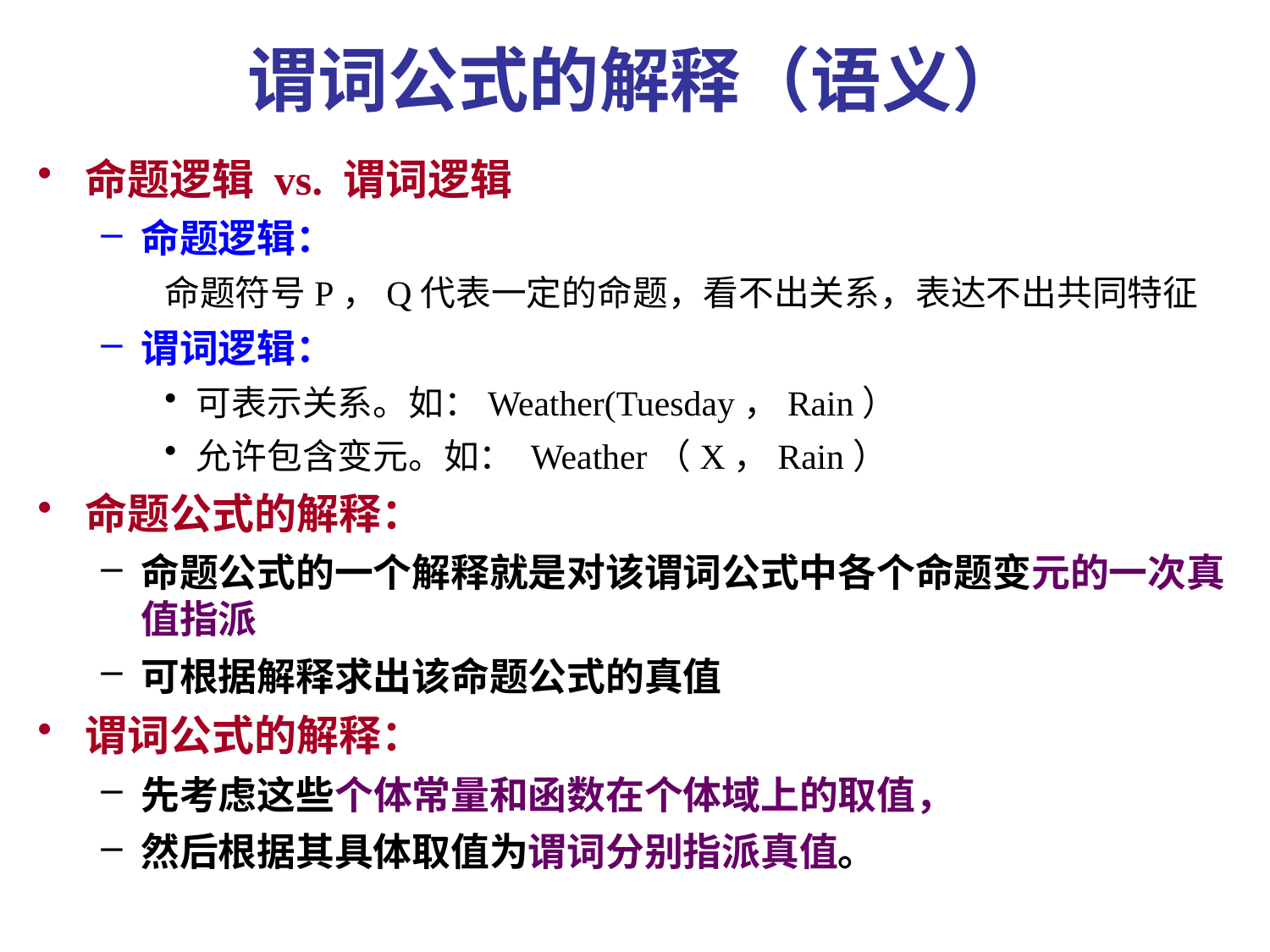

# 谓词公式的解释（语义）
命题逻辑 vs. 谓词逻辑
命题逻辑：
命题符号P，Q代表一定的命题，看不出关系，表达不出共同特征
谓词逻辑：
可表示关系。如：Weather(Tuesday，Rain）
允许包含变元。如： Weather（X，Rain）
命题公式的解释：
命题公式的一个解释就是对该谓词公式中各个命题变元的一次真值指派
可根据解释求出该命题公式的真值
谓词公式的解释：
先考虑这些个体常量和函数在个体域上的取值，
然后根据其具体取值为谓词分别指派真值。